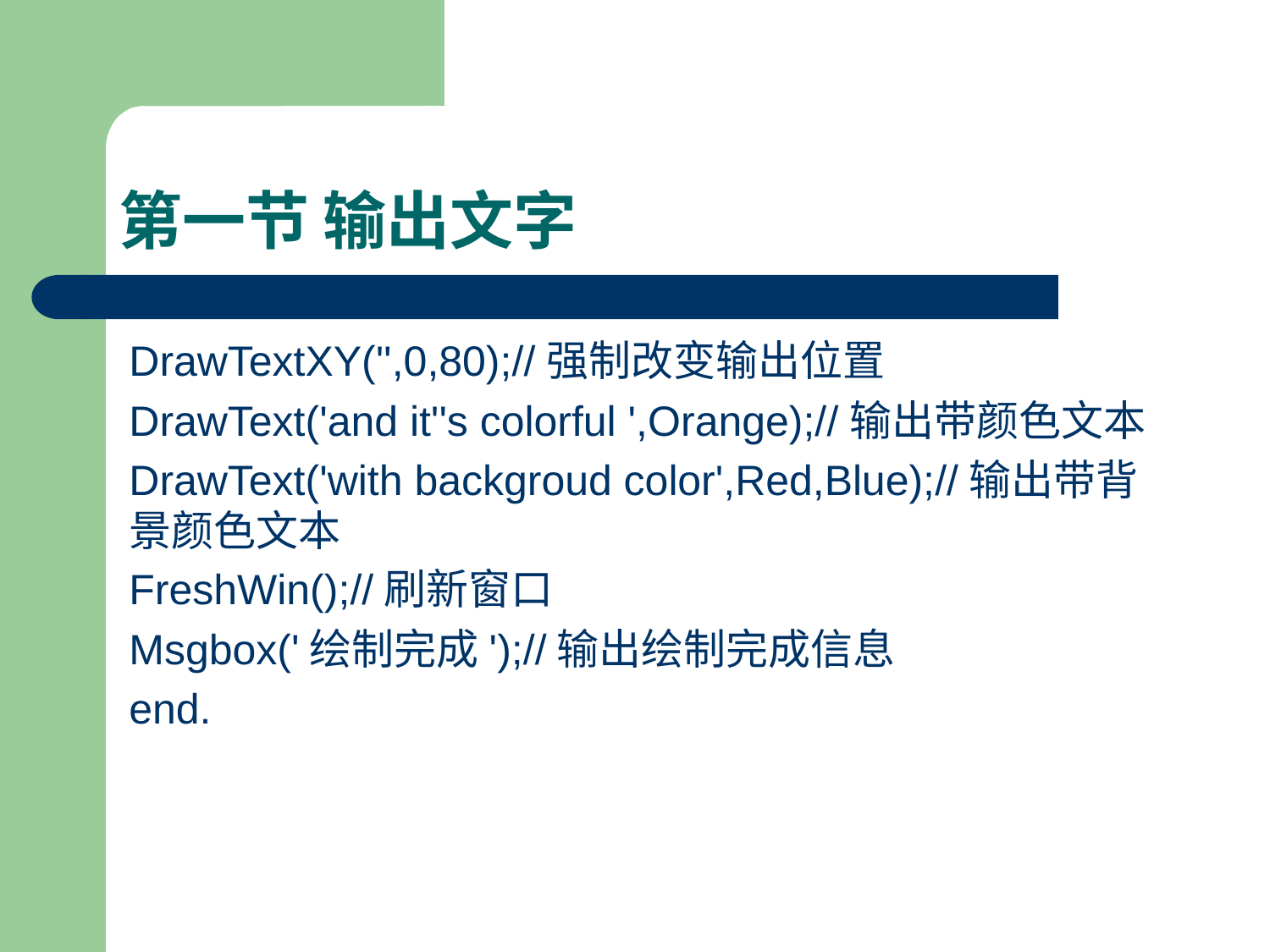

# 第一节 输出文字
DrawTextXY('',0,80);//强制改变输出位置
DrawText('and it''s colorful ',Orange);//输出带颜色文本
DrawText('with backgroud color',Red,Blue);//输出带背景颜色文本
FreshWin();//刷新窗口
Msgbox('绘制完成');//输出绘制完成信息
end.